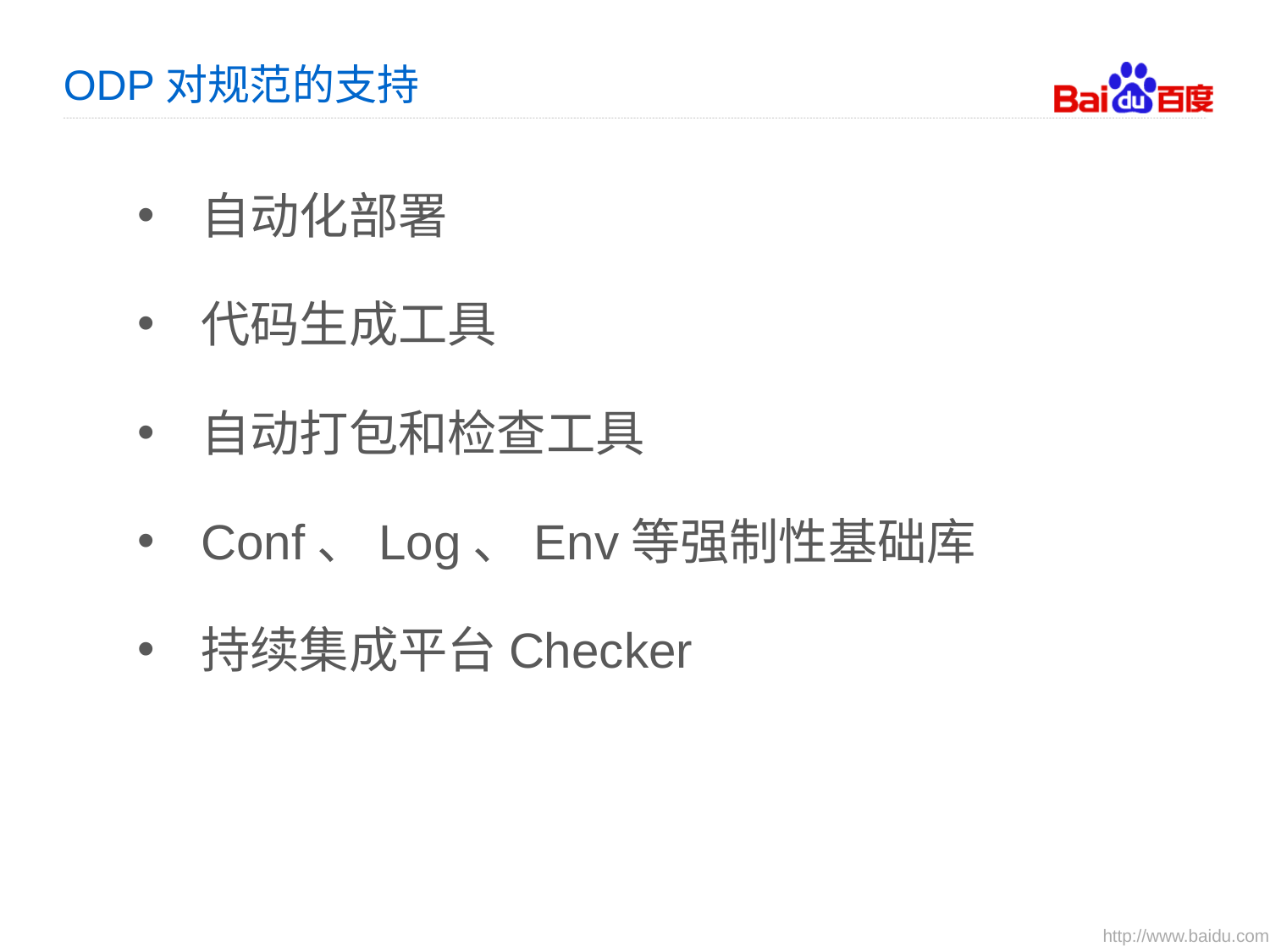

# ODP对规范的支持
自动化部署
代码生成工具
自动打包和检查工具
Conf、Log、Env等强制性基础库
持续集成平台Checker